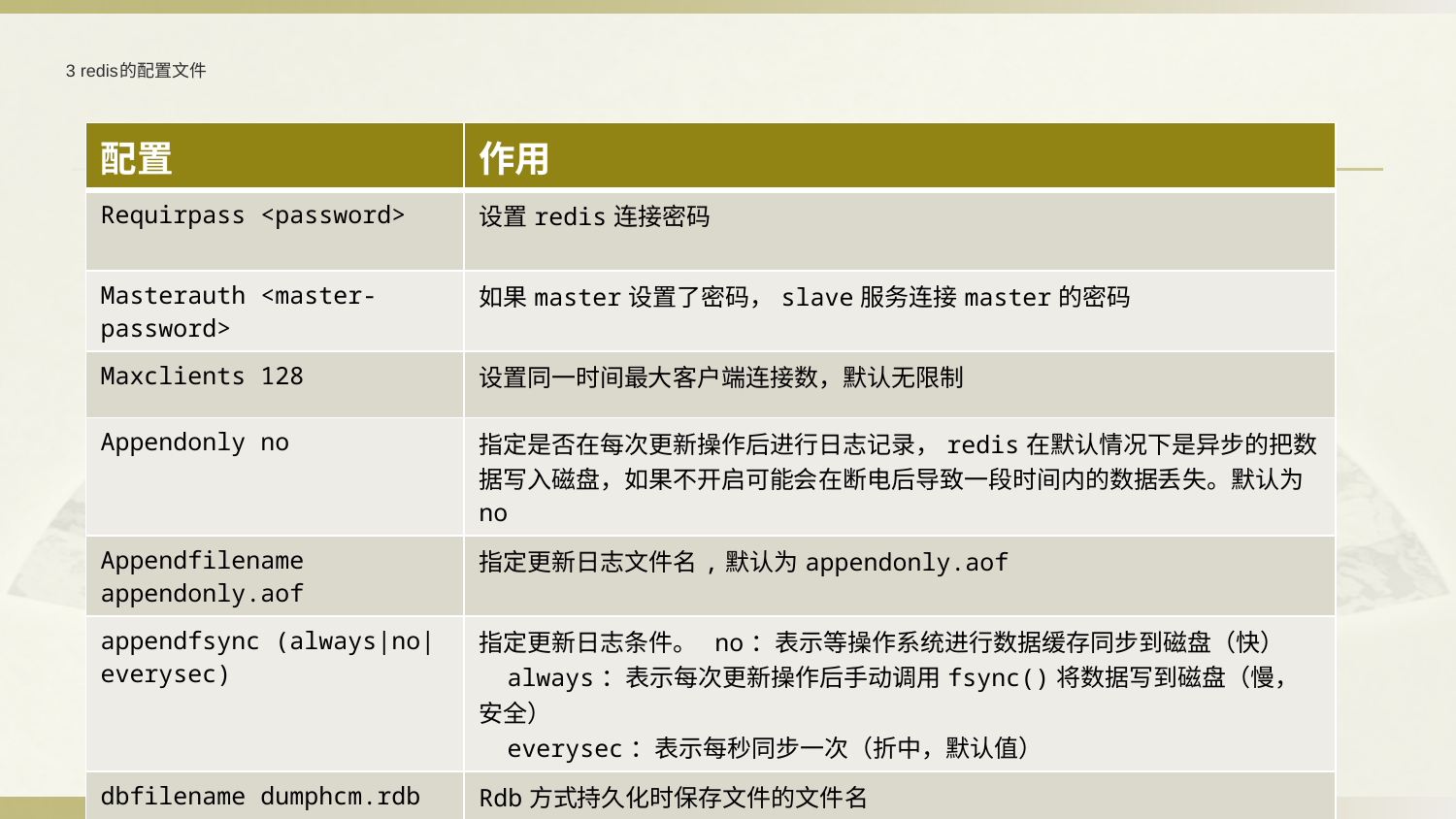

# 3 redis的配置文件

| 配置 | 作用 |
| --- | --- |
| Requirpass <password> | 设置redis连接密码 |
| Masterauth <master-password> | 如果master设置了密码，slave服务连接master的密码 |
| Maxclients 128 | 设置同一时间最大客户端连接数，默认无限制 |
| Appendonly no | 指定是否在每次更新操作后进行日志记录，redis在默认情况下是异步的把数据写入磁盘，如果不开启可能会在断电后导致一段时间内的数据丢失。默认为no |
| Appendfilename appendonly.aof | 指定更新日志文件名,默认为appendonly.aof |
| appendfsync (always|no|everysec) | 指定更新日志条件。  no：表示等操作系统进行数据缓存同步到磁盘（快）      always：表示每次更新操作后手动调用fsync()将数据写到磁盘（慢，安全）      everysec：表示每秒同步一次（折中，默认值） |
| dbfilename dumphcm.rdb | Rdb方式持久化时保存文件的文件名 |